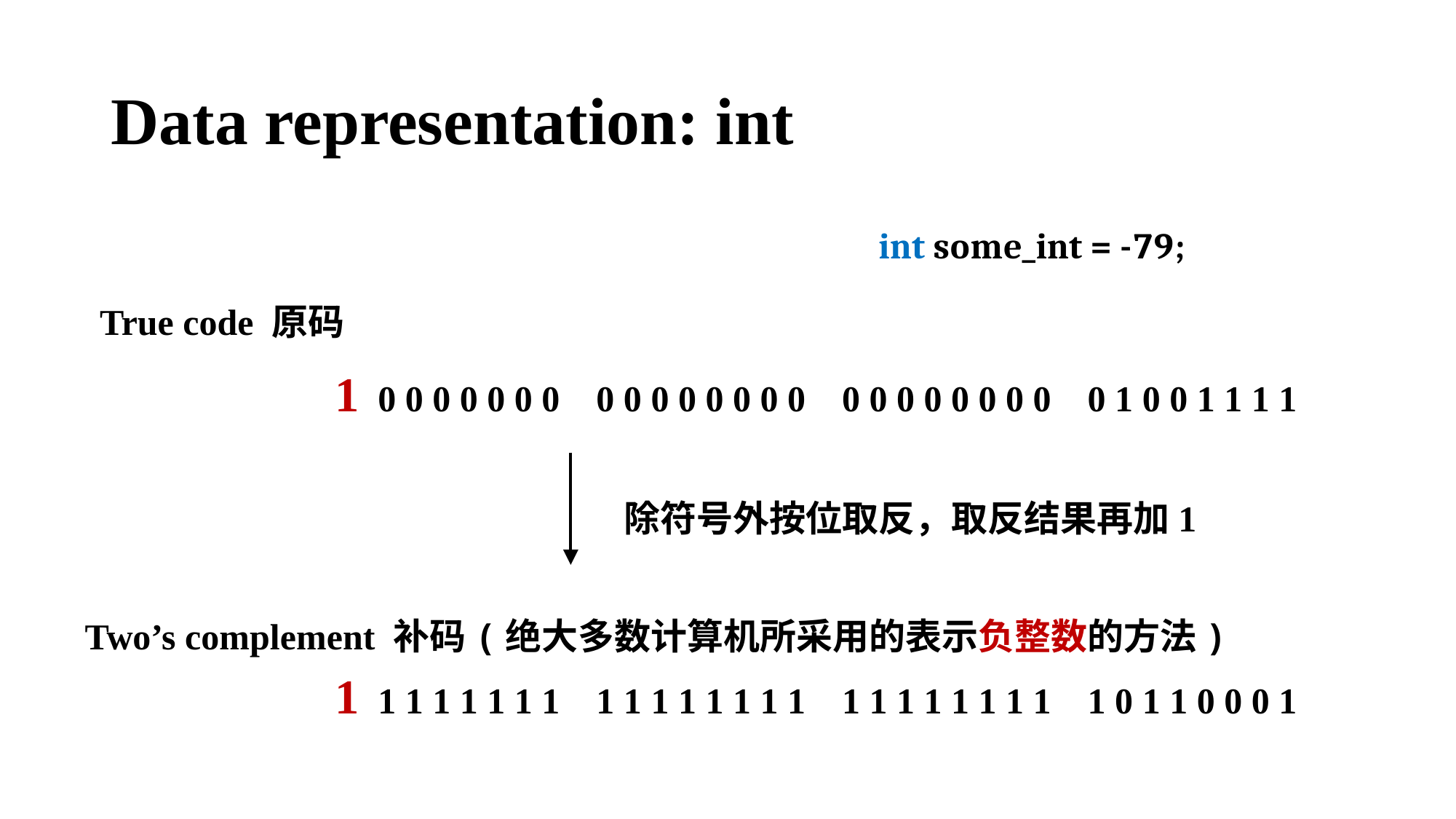

# Data representation: int
int some_int = -79;
True code 原码
1  0 0 0 0 0 0 0    0 0 0 0 0 0 0 0    0 0 0 0 0 0 0 0    0 1 0 0 1 1 1 1
除符号外按位取反，取反结果再加1
Two’s complement 补码(绝大多数计算机所采用的表示负整数的方法)
1  1 1 1 1 1 1 1    1 1 1 1 1 1 1 1    1 1 1 1 1 1 1 1    1 0 1 1 0 0 0 1